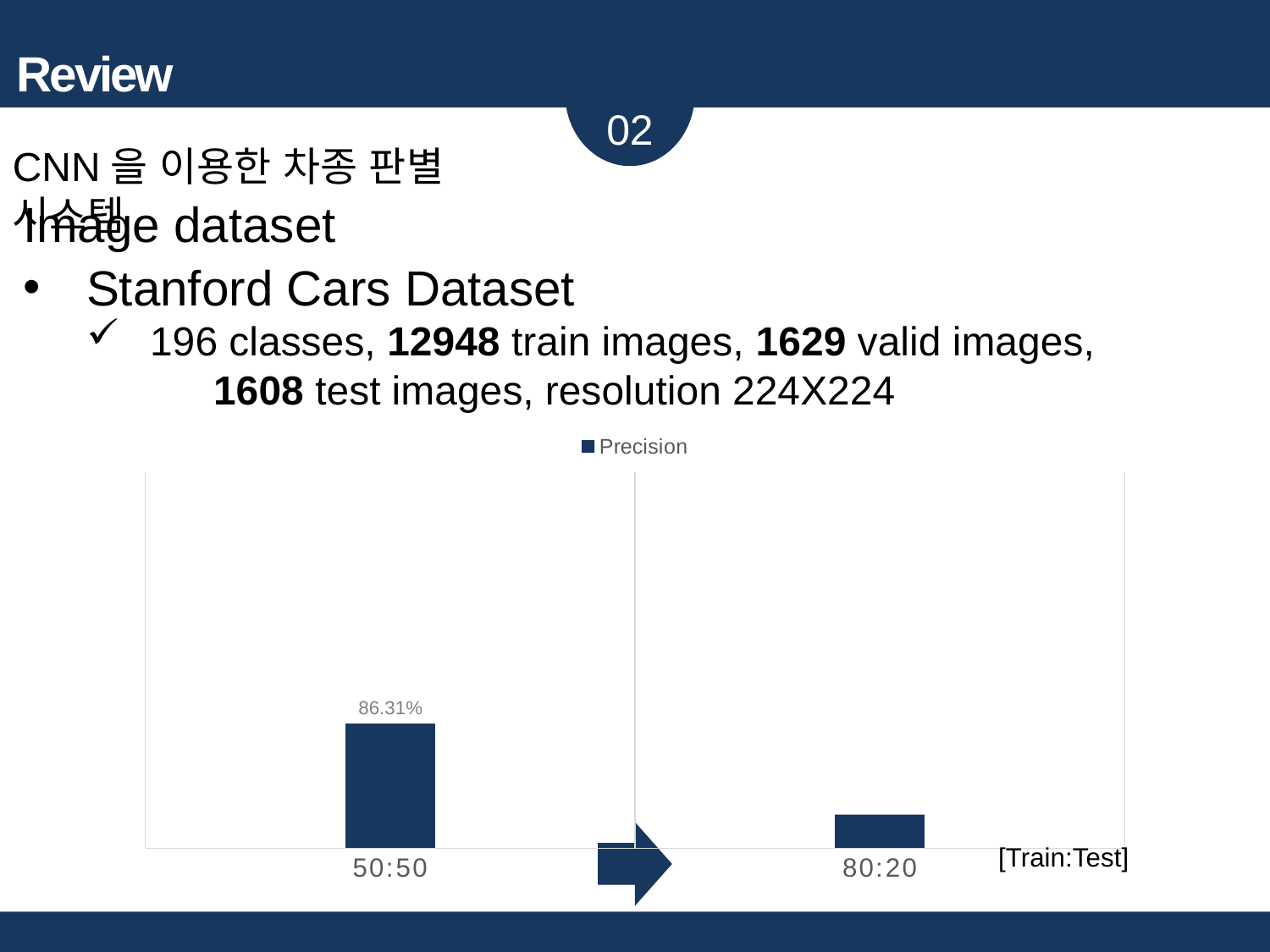

Review
02

CNN을 이용한 차종 판별 시스템
Image dataset
Stanford Cars Dataset
196 classes, 6515 train images, 1629 valid images,
	8041 test images, resolution 224X224
Stanford Cars Dataset
196 classes, 12948 train images, 1629 valid images,
	1608 test images, resolution 224X224

| 0 | 0 | 0 | 0 | 0 |
| --- | --- | --- | --- | --- |
| 0 | 4 | 3 | 4 | 0 |
| 0 | 2 | 4 | 3 | 0 |
| 0 | 2 | 3 | 4 | 0 |
| 0 | 0 | 0 | 0 | 0 |

### Chart

| Category | Precision |
|---|---|
| 50:50 | 0.8631 |
| 80:20 | 0.9169 |

[Train:Test]